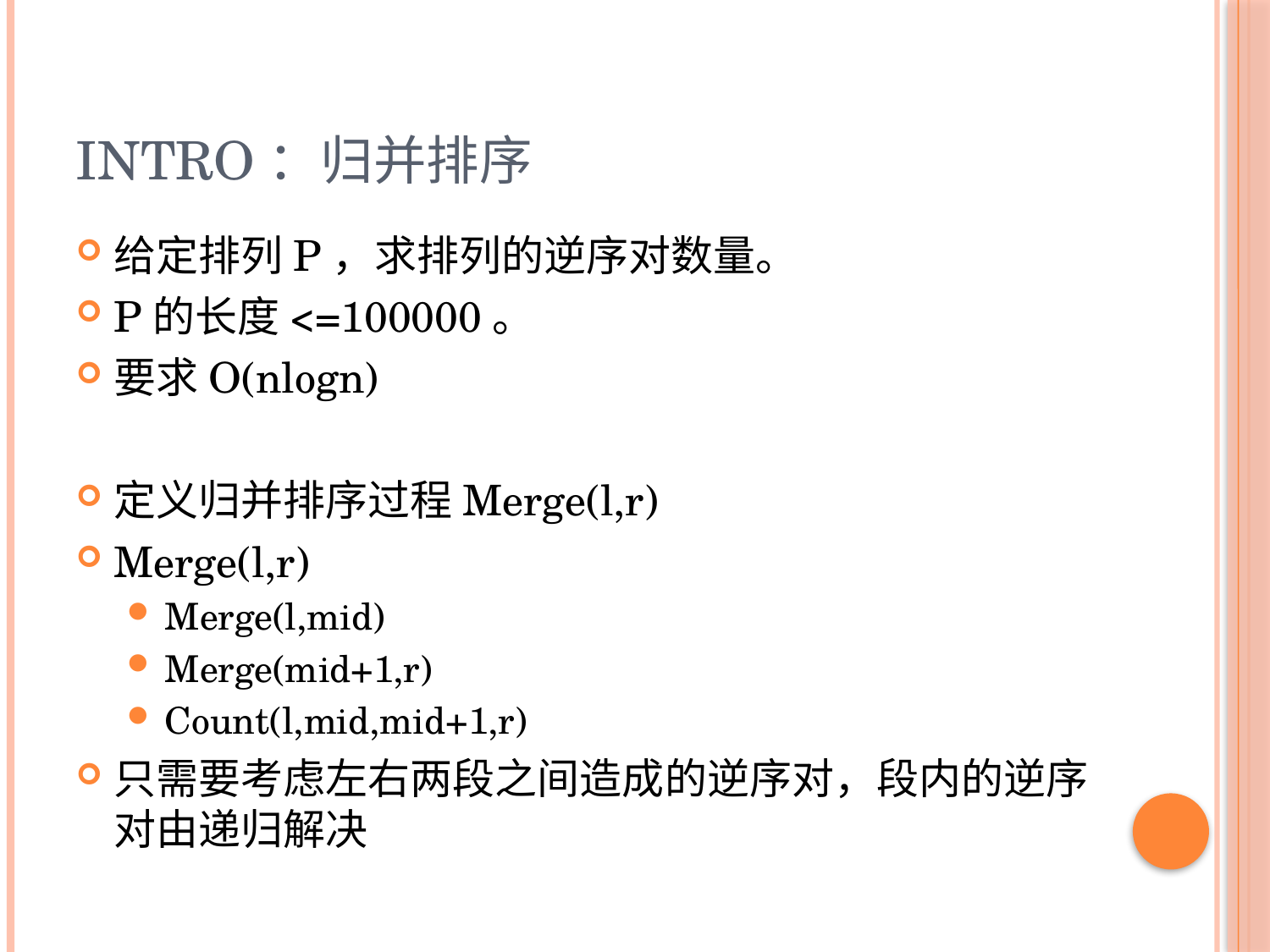

# Intro：归并排序
给定排列P，求排列的逆序对数量。
P的长度<=100000。
要求O(nlogn)

定义归并排序过程Merge(l,r)
Merge(l,r)
Merge(l,mid)
Merge(mid+1,r)
Count(l,mid,mid+1,r)
只需要考虑左右两段之间造成的逆序对，段内的逆序对由递归解决